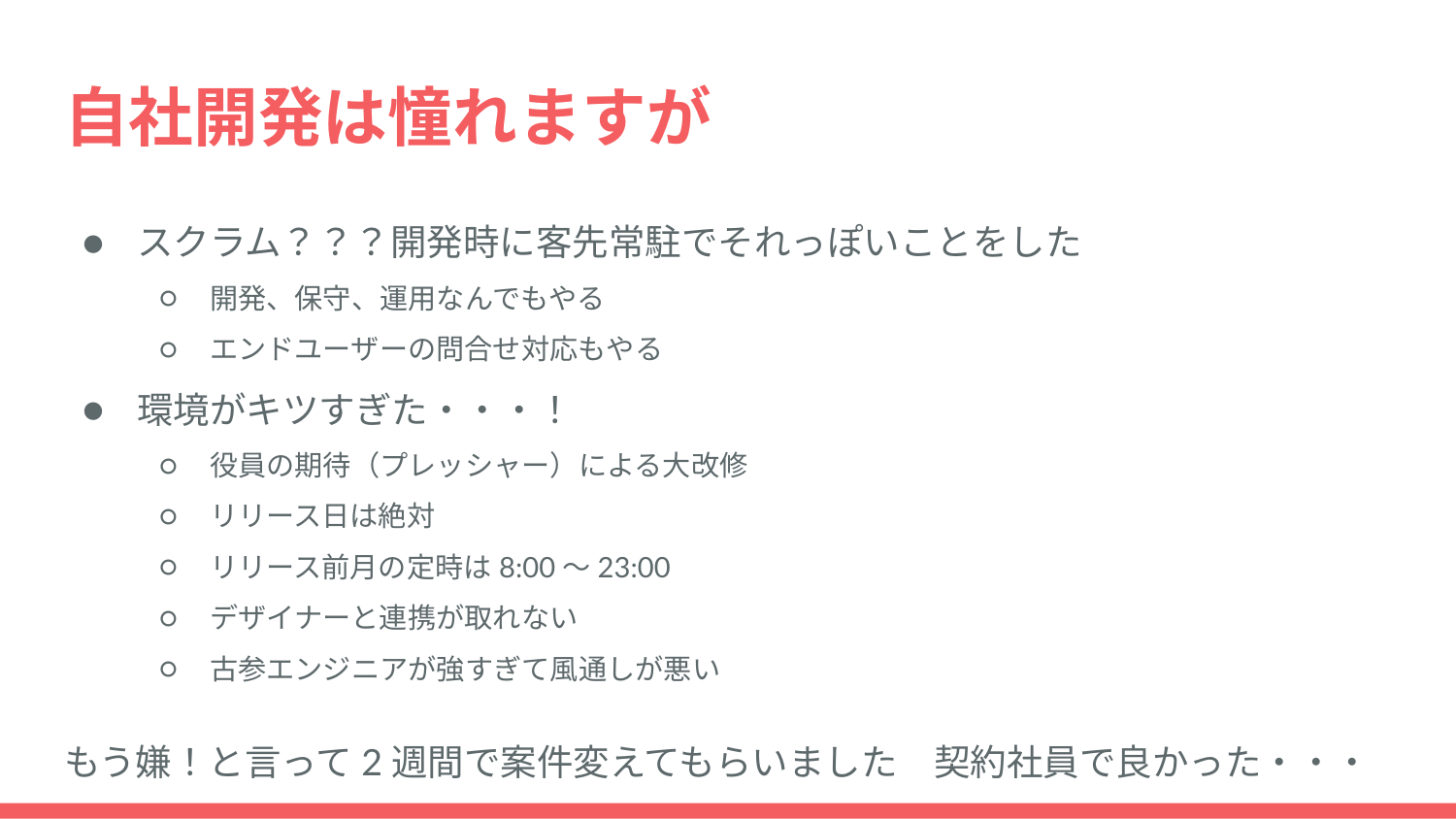

# 自社開発は憧れますが
スクラム？？？開発時に客先常駐でそれっぽいことをした
開発、保守、運用なんでもやる
エンドユーザーの問合せ対応もやる
環境がキツすぎた・・・！
役員の期待（プレッシャー）による大改修
リリース日は絶対
リリース前月の定時は8:00〜23:00
デザイナーと連携が取れない
古参エンジニアが強すぎて風通しが悪い
もう嫌！と言って2週間で案件変えてもらいました　契約社員で良かった・・・